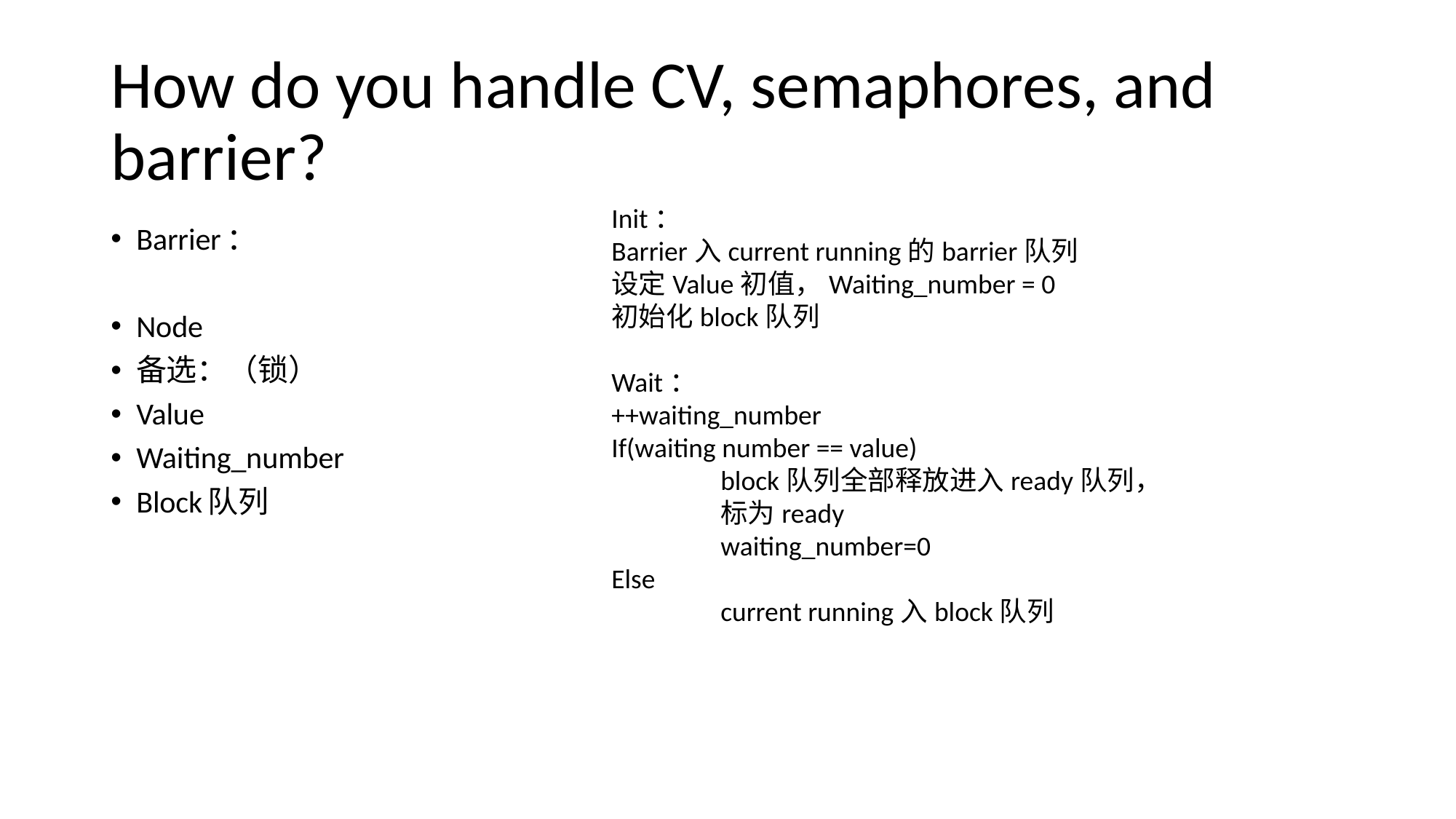

# How do you handle CV, semaphores, and barrier?
Init：
Barrier入current running的barrier队列
设定Value初值，Waiting_number = 0
初始化block队列

Wait：
++waiting_number
If(waiting number == value)
	block队列全部释放进入ready队列，	标为ready
	waiting_number=0
Else
	current running入block队列
Barrier：

Node
备选：（锁）
Value
Waiting_number
Block队列